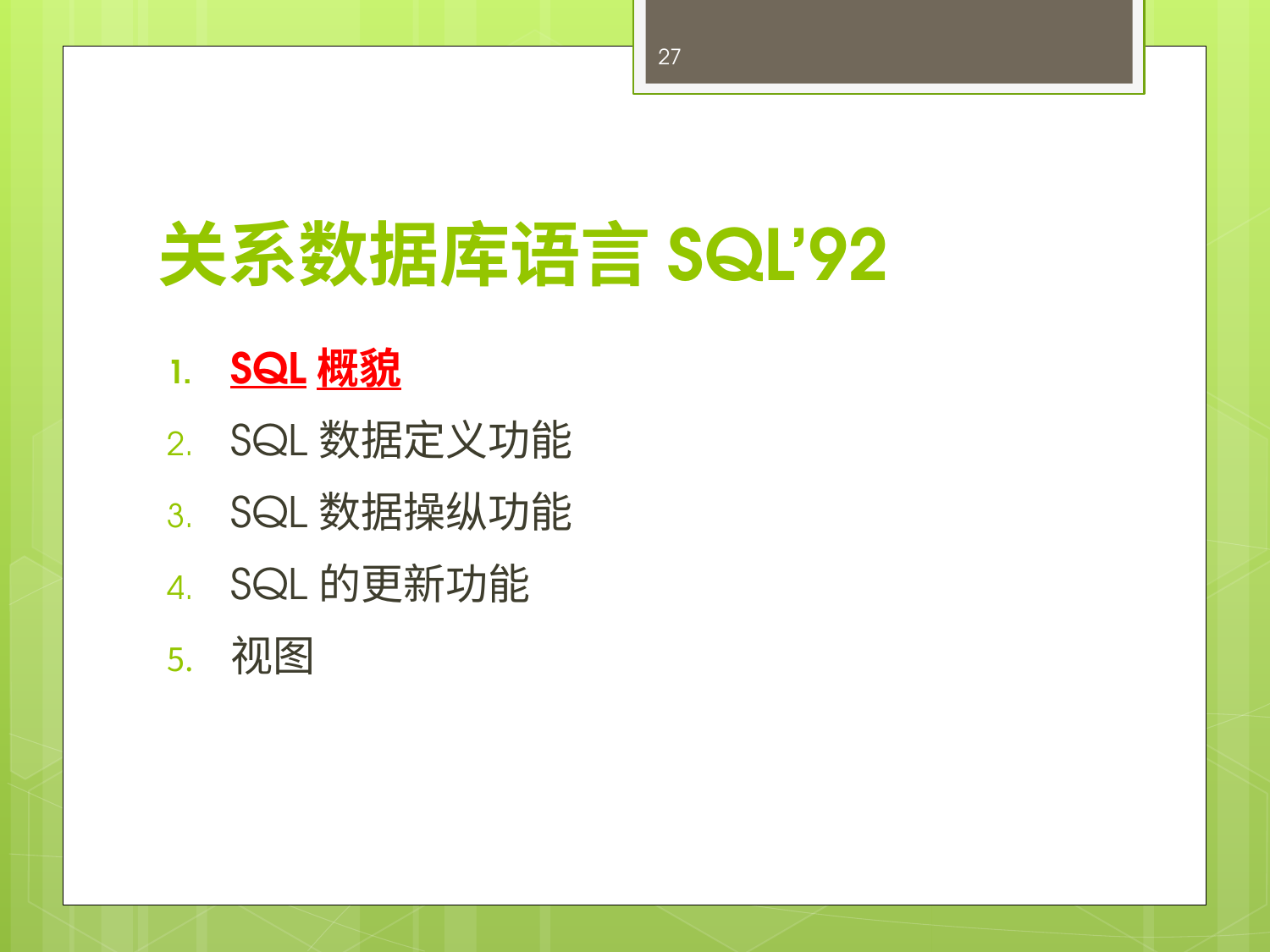

27
# 关系数据库语言SQL’92
SQL概貌
SQL数据定义功能
SQL数据操纵功能
SQL的更新功能
视图